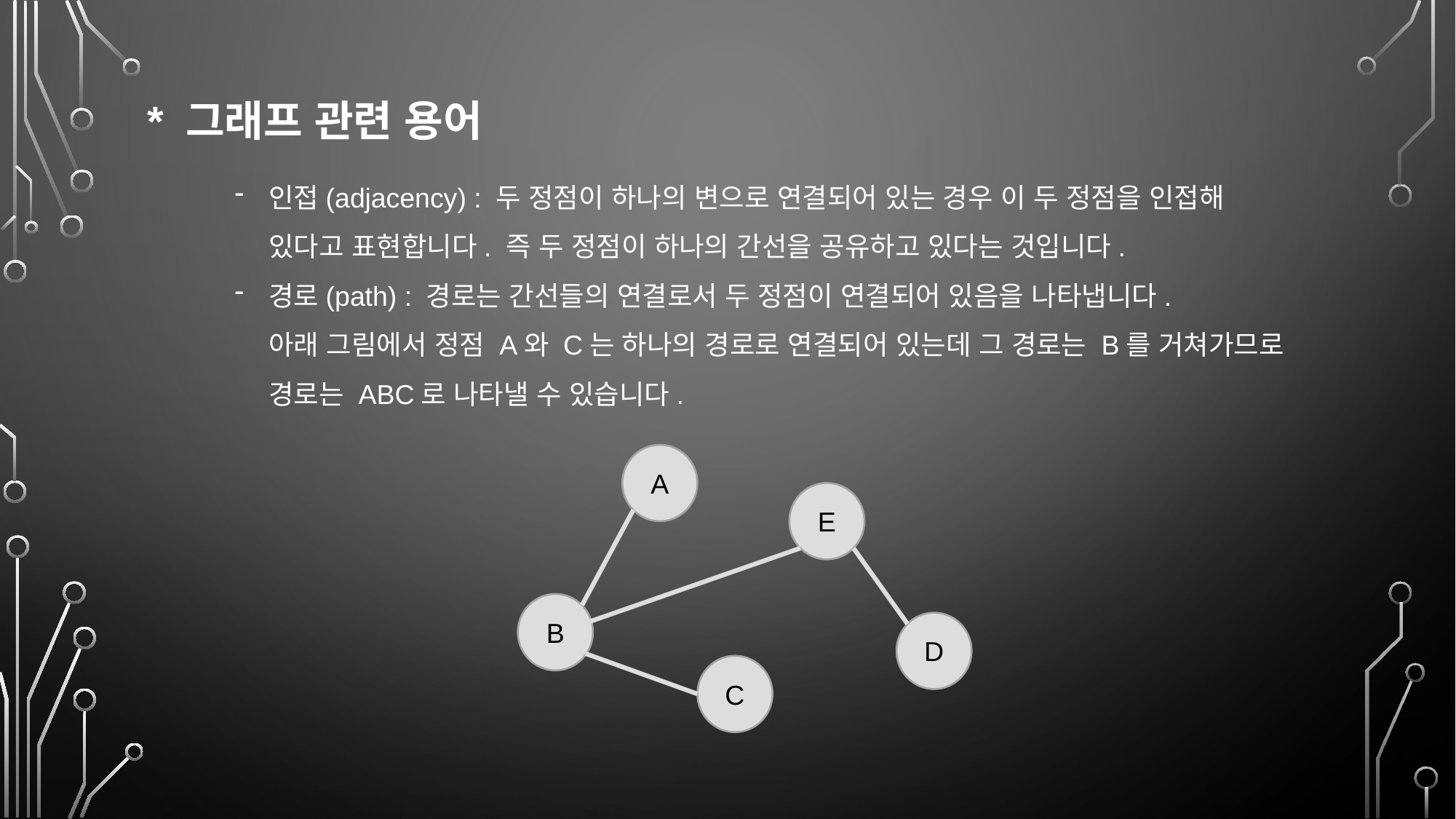

* 그래프 관련 용어
인접(adjacency) : 두 정점이 하나의 변으로 연결되어 있는 경우 이 두 정점을 인접해
있다고 표현합니다. 즉 두 정점이 하나의 간선을 공유하고 있다는 것입니다.
경로(path) : 경로는 간선들의 연결로서 두 정점이 연결되어 있음을 나타냅니다.
아래 그림에서 정점 A와 C는 하나의 경로로 연결되어 있는데 그 경로는 B를 거쳐가므로
경로는 ABC로 나타낼 수 있습니다.
A
E
B
D
C